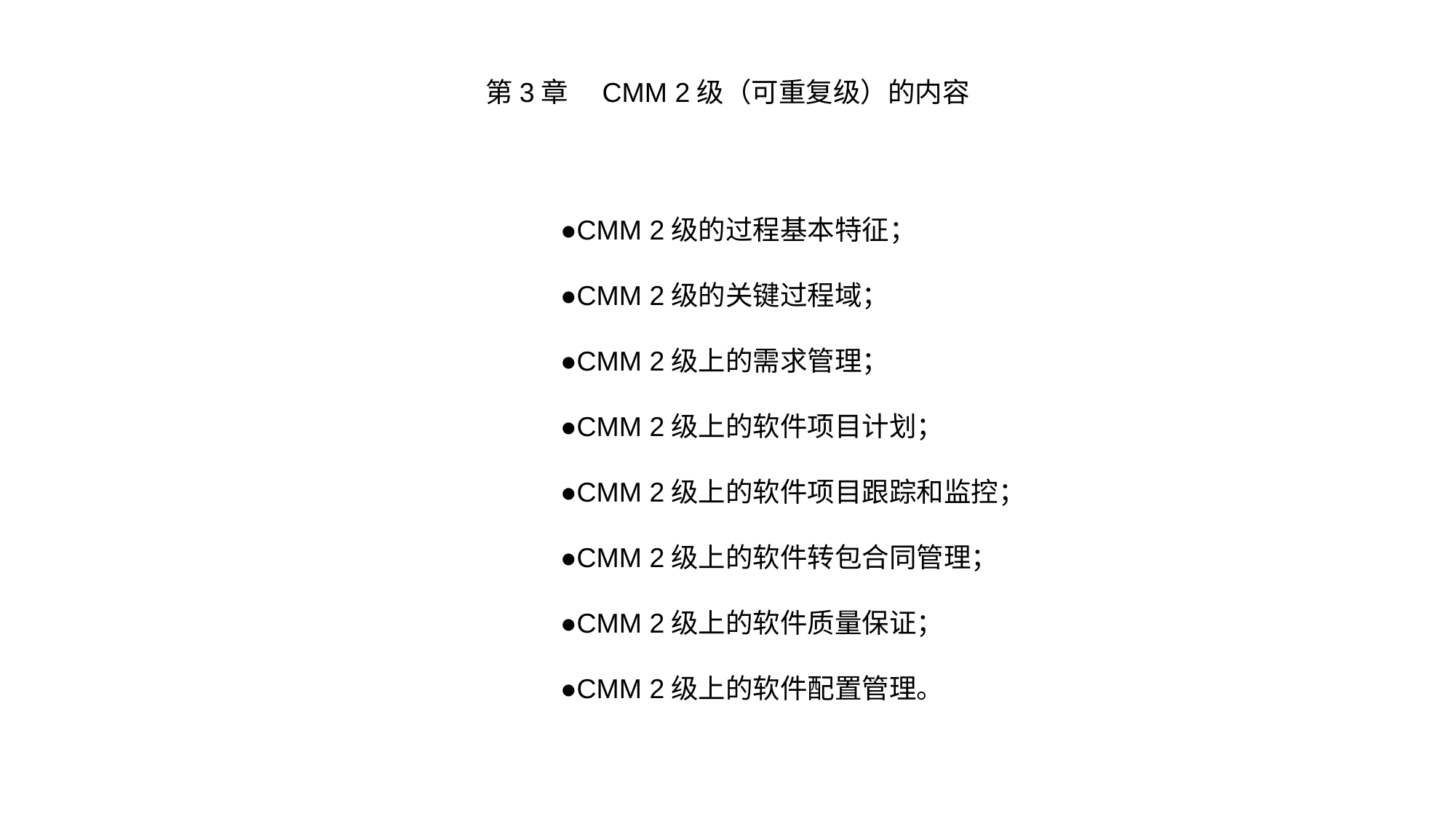

第3章　CMM 2级（可重复级）的内容
●CMM 2级的过程基本特征；
●CMM 2级的关键过程域；
●CMM 2级上的需求管理；
●CMM 2级上的软件项目计划；
●CMM 2级上的软件项目跟踪和监控；
●CMM 2级上的软件转包合同管理；
●CMM 2级上的软件质量保证；
●CMM 2级上的软件配置管理。